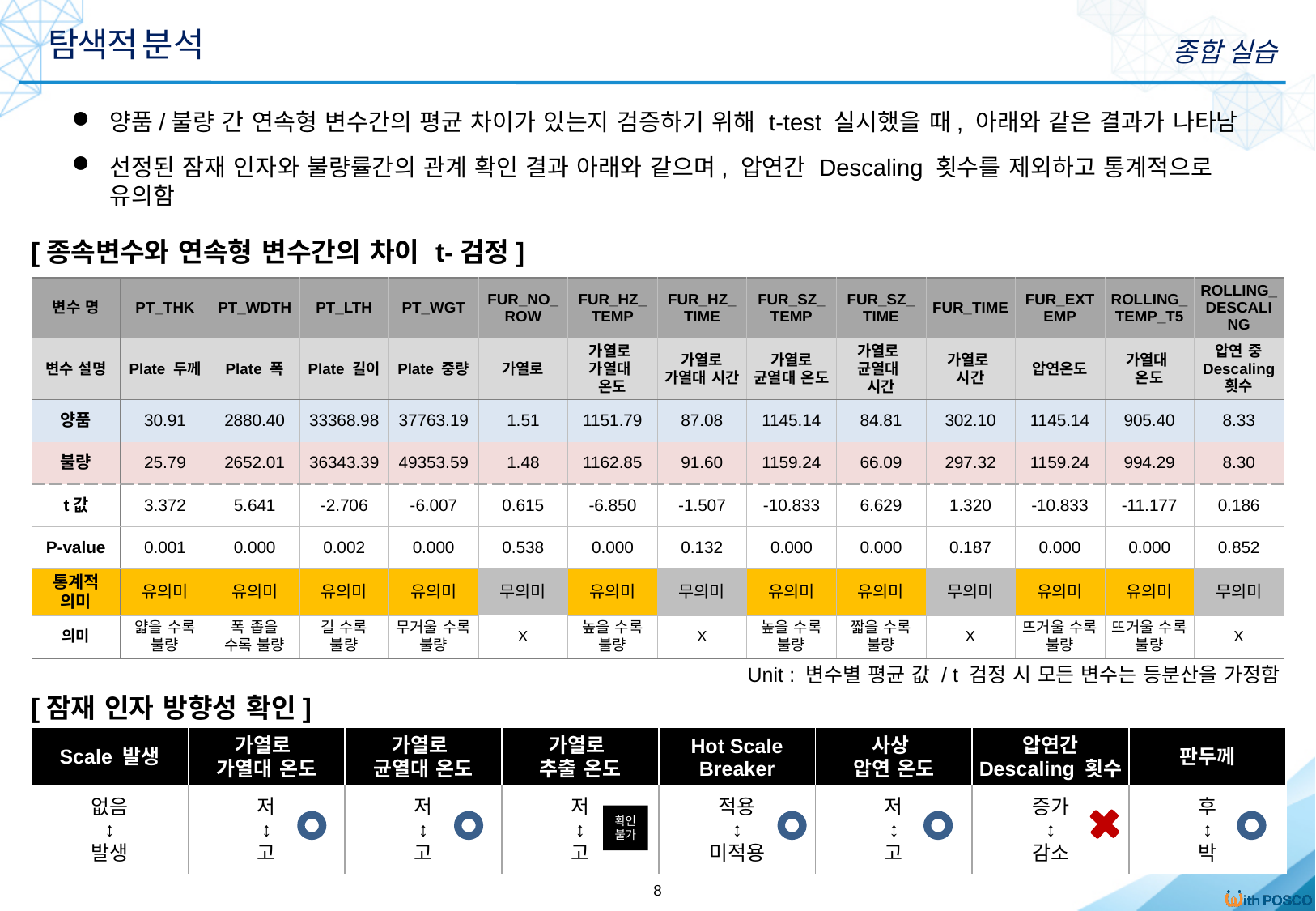

탐색적 분석
종합 실습
양품/불량 간 연속형 변수간의 평균 차이가 있는지 검증하기 위해 t-test 실시했을 때, 아래와 같은 결과가 나타남
선정된 잠재 인자와 불량률간의 관계 확인 결과 아래와 같으며, 압연간 Descaling 횟수를 제외하고 통계적으로 유의함
[종속변수와 연속형 변수간의 차이 t-검정]
| 변수 명 | PT\_THK | PT\_WDTH | PT\_LTH | PT\_WGT | FUR\_NO\_ROW | FUR\_HZ\_TEMP | FUR\_HZ\_TIME | FUR\_SZ\_TEMP | FUR\_SZ\_TIME | FUR\_TIME | FUR\_EXTEMP | ROLLING\_TEMP\_T5 | ROLLING\_DESCALING |
| --- | --- | --- | --- | --- | --- | --- | --- | --- | --- | --- | --- | --- | --- |
| 변수 설명 | Plate 두께 | Plate 폭 | Plate 길이 | Plate 중량 | 가열로 | 가열로 가열대 온도 | 가열로 가열대 시간 | 가열로 균열대 온도 | 가열로 균열대 시간 | 가열로 시간 | 압연온도 | 가열대 온도 | 압연 중 Descaling 횟수 |
| 양품 | 30.91 | 2880.40 | 33368.98 | 37763.19 | 1.51 | 1151.79 | 87.08 | 1145.14 | 84.81 | 302.10 | 1145.14 | 905.40 | 8.33 |
| 불량 | 25.79 | 2652.01 | 36343.39 | 49353.59 | 1.48 | 1162.85 | 91.60 | 1159.24 | 66.09 | 297.32 | 1159.24 | 994.29 | 8.30 |
| t값 | 3.372 | 5.641 | -2.706 | -6.007 | 0.615 | -6.850 | -1.507 | -10.833 | 6.629 | 1.320 | -10.833 | -11.177 | 0.186 |
| P-value | 0.001 | 0.000 | 0.002 | 0.000 | 0.538 | 0.000 | 0.132 | 0.000 | 0.000 | 0.187 | 0.000 | 0.000 | 0.852 |
| 통계적 의미 | 유의미 | 유의미 | 유의미 | 유의미 | 무의미 | 유의미 | 무의미 | 유의미 | 유의미 | 무의미 | 유의미 | 유의미 | 무의미 |
| 의미 | 얇을 수록 불량 | 폭 좁을 수록 불량 | 길 수록 불량 | 무거울 수록 불량 | X | 높을 수록 불량 | X | 높을 수록 불량 | 짧을 수록 불량 | X | 뜨거울 수록 불량 | 뜨거울 수록 불량 | X |
Unit : 변수별 평균 값 / t 검정 시 모든 변수는 등분산을 가정함
[잠재 인자 방향성 확인]
| Scale 발생 | 가열로 가열대 온도 | 가열로 균열대 온도 | 가열로 추출 온도 | Hot Scale Breaker | 사상 압연 온도 | 압연간 Descaling 횟수 | 판두께 |
| --- | --- | --- | --- | --- | --- | --- | --- |
| 없음 ↕ 발생 | 저 ↕ 고 | 저 ↕ 고 | 저 ↕ 고 | 적용 ↕ 미적용 | 저 ↕ 고 | 증가 ↕ 감소 | 후 ↕ 박 |
확인 불가